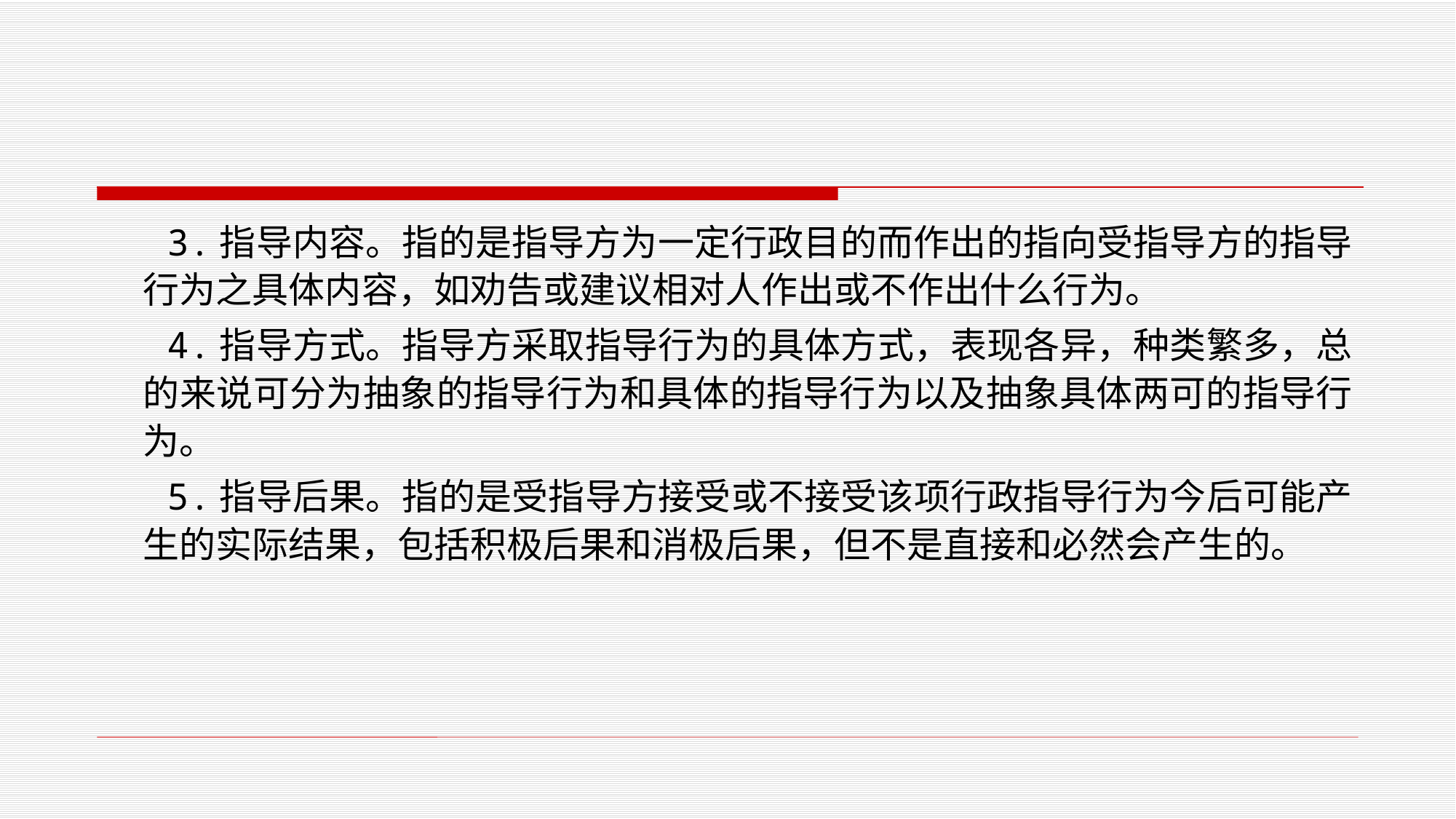

#
   3.指导内容。指的是指导方为一定行政目的而作出的指向受指导方的指导行为之具体内容，如劝告或建议相对人作出或不作出什么行为。
   4.指导方式。指导方采取指导行为的具体方式，表现各异，种类繁多，总的来说可分为抽象的指导行为和具体的指导行为以及抽象具体两可的指导行为。
   5.指导后果。指的是受指导方接受或不接受该项行政指导行为今后可能产生的实际结果，包括积极后果和消极后果，但不是直接和必然会产生的。